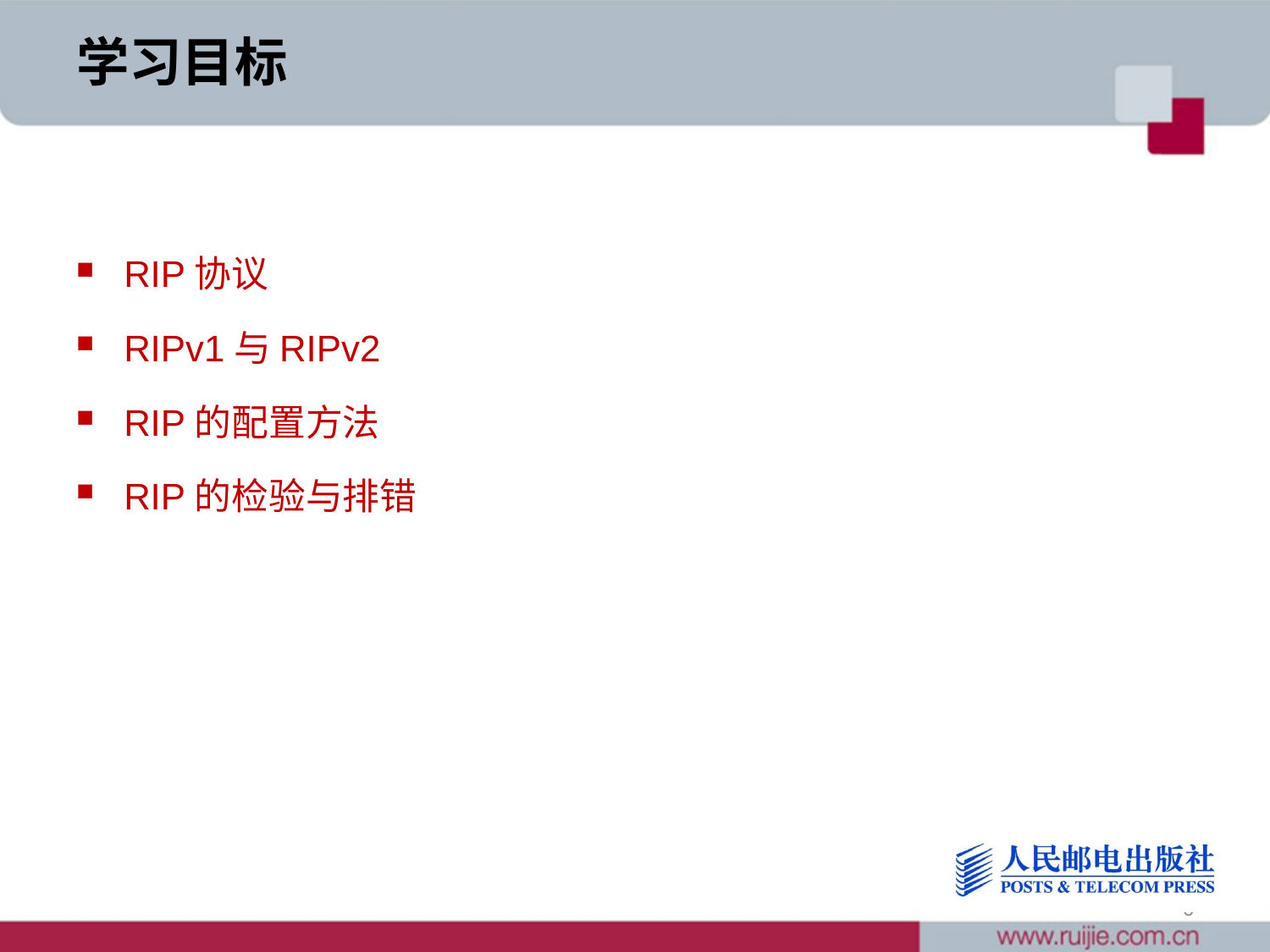

# 学习目标
RIP协议
RIPv1与RIPv2
RIP的配置方法
RIP的检验与排错

3